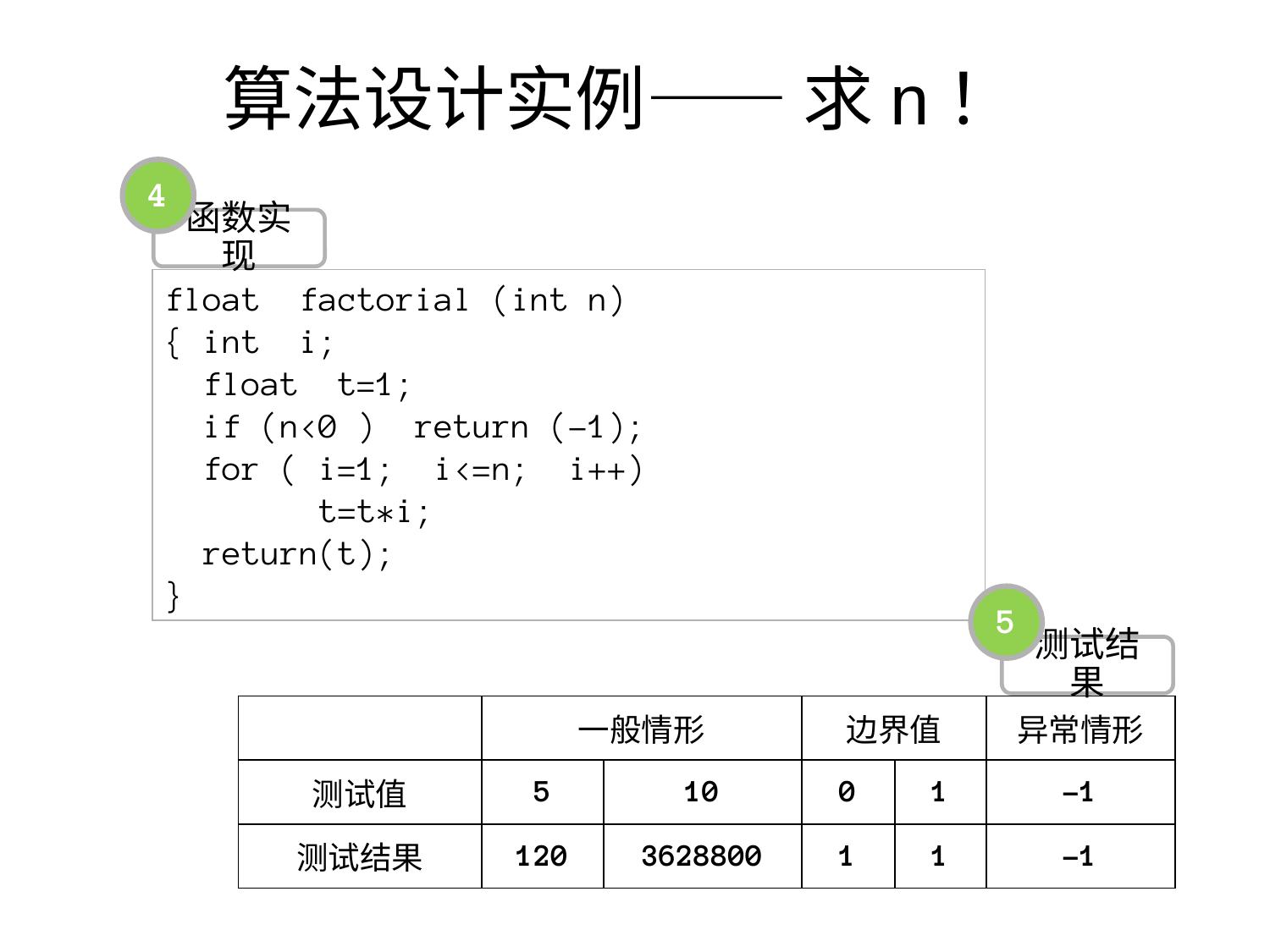

# 算法设计实例—— 求n！
4
函数实现
float  factorial (int n)
{ int  i;
  float  t=1;
  if (n<0 )  return (-1);
  for ( i=1;  i<=n;  i++)
        t=t*i;
  return(t);
}
5
测试结果
|  | 一般情形 |  | 边界值 |  | 异常情形 |
| --- | --- | --- | --- | --- | --- |
| 测试值 | 5 | 10 | 0 | 1 | -1 |
| 测试结果 | 120 | 3628800 | 1 | 1 | -1 |
56